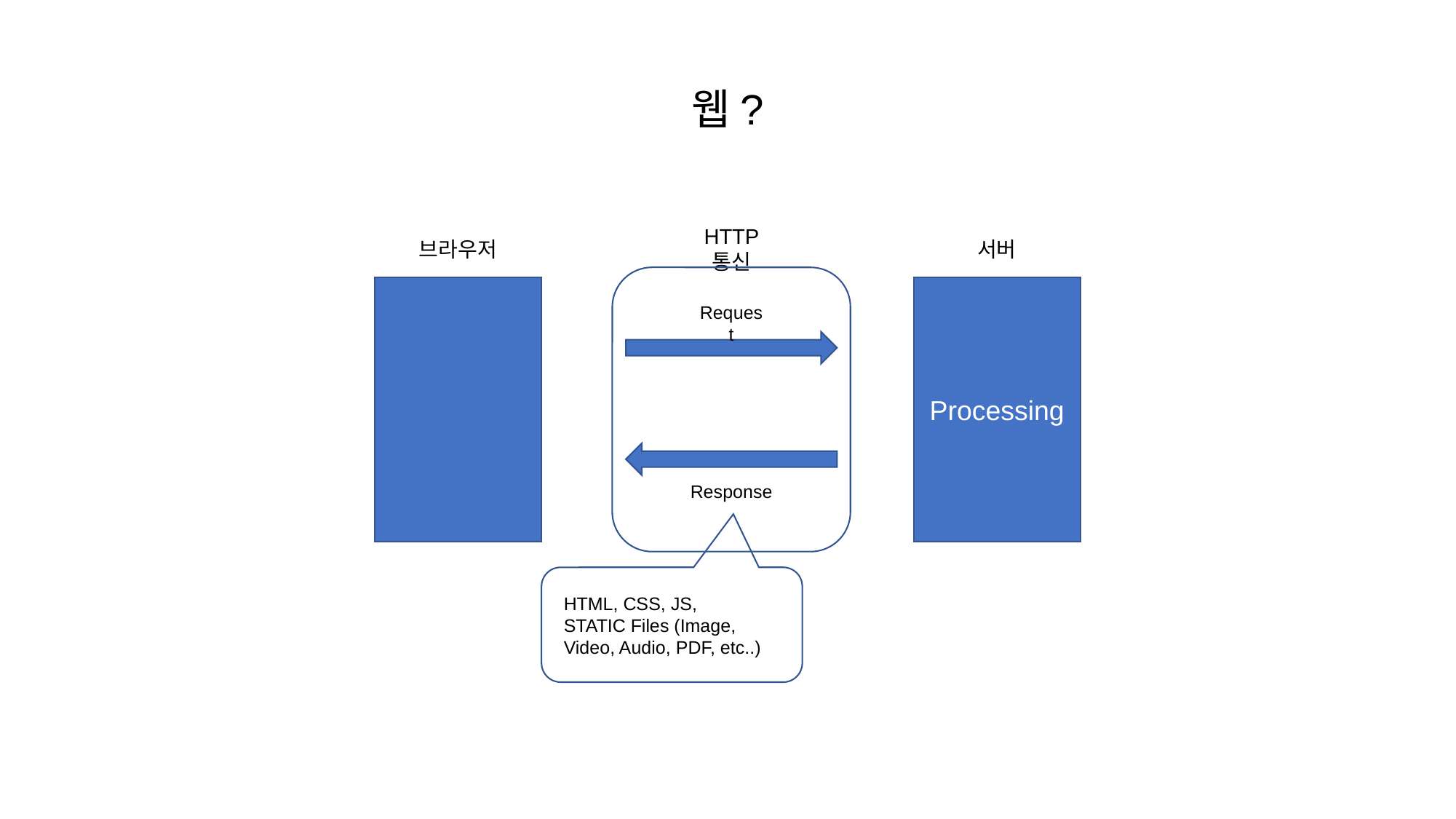

# 웹?
HTTP 통신
브라우저
서버

Processing
Request

Response

HTML, CSS, JS,
STATIC Files (Image, Video, Audio, PDF, etc..)